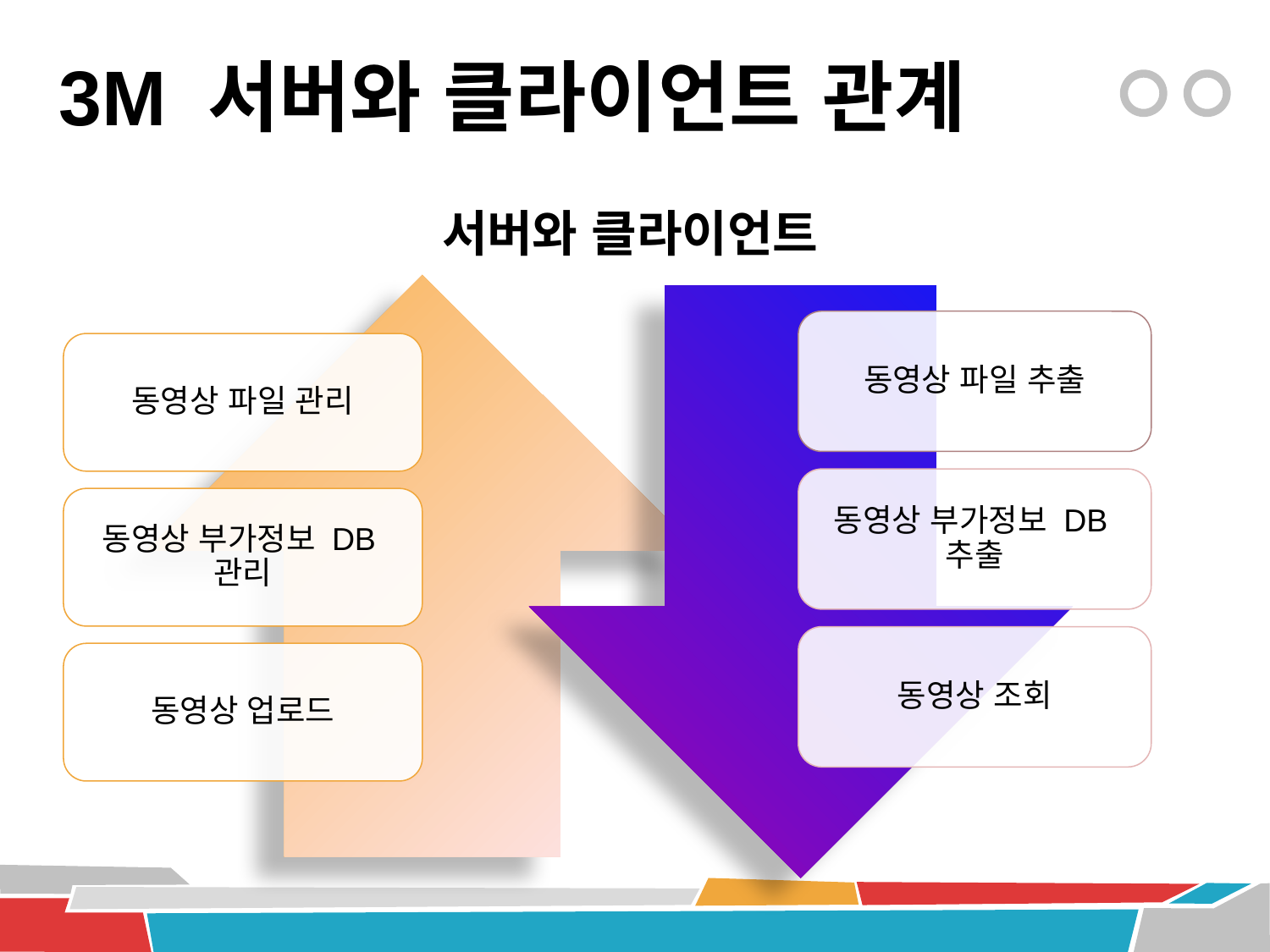

# 3M 서버와 클라이언트 관계
서버와 클라이언트
동영상 파일 관리
동영상 부가정보 DB관리
동영상 업로드
동영상 파일 추출
동영상 부가정보 DB추출
동영상 조회